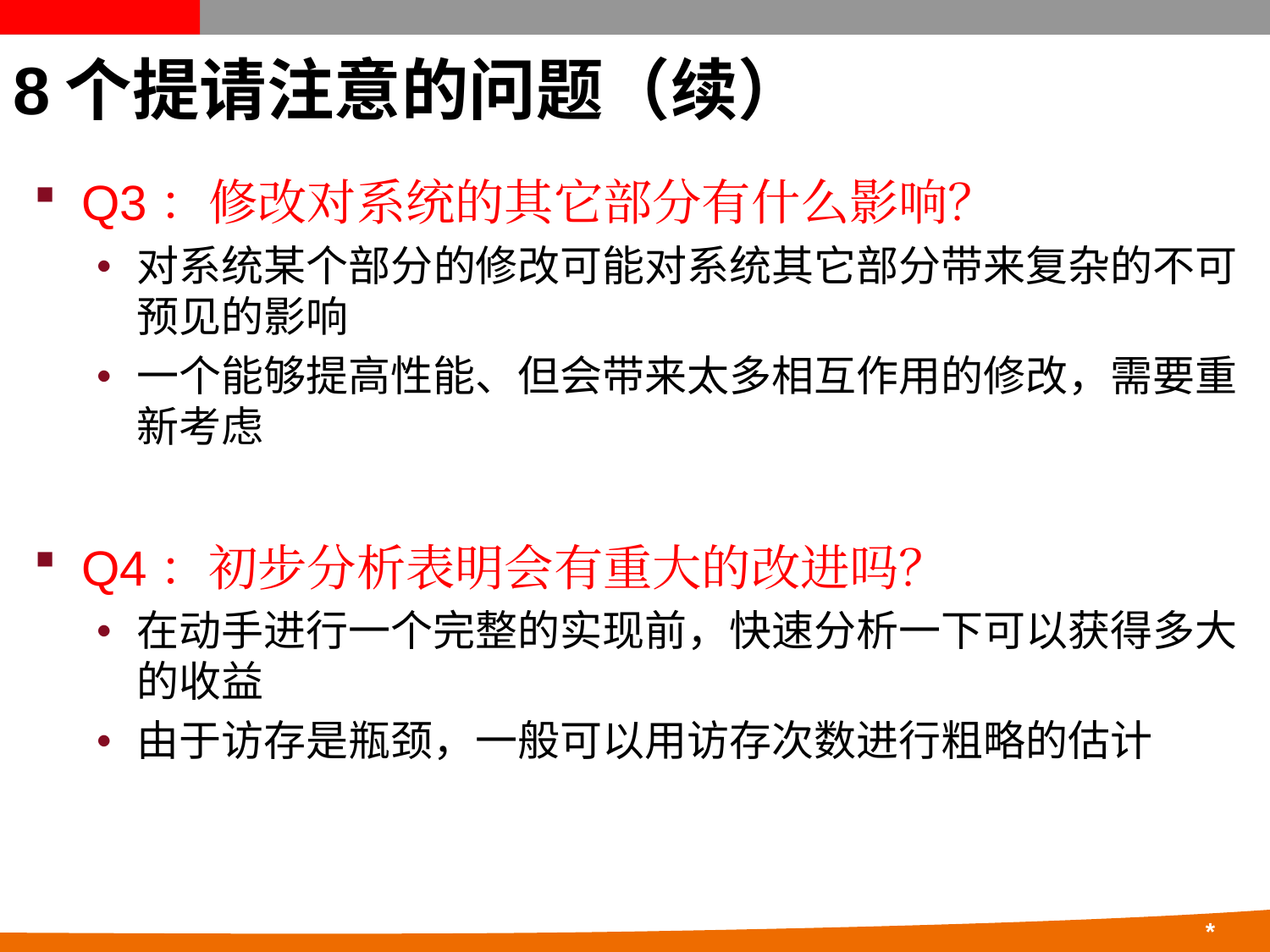

# 8个提请注意的问题（续）
Q3：修改对系统的其它部分有什么影响？
对系统某个部分的修改可能对系统其它部分带来复杂的不可预见的影响
一个能够提高性能、但会带来太多相互作用的修改，需要重新考虑

Q4：初步分析表明会有重大的改进吗？
在动手进行一个完整的实现前，快速分析一下可以获得多大的收益
由于访存是瓶颈，一般可以用访存次数进行粗略的估计